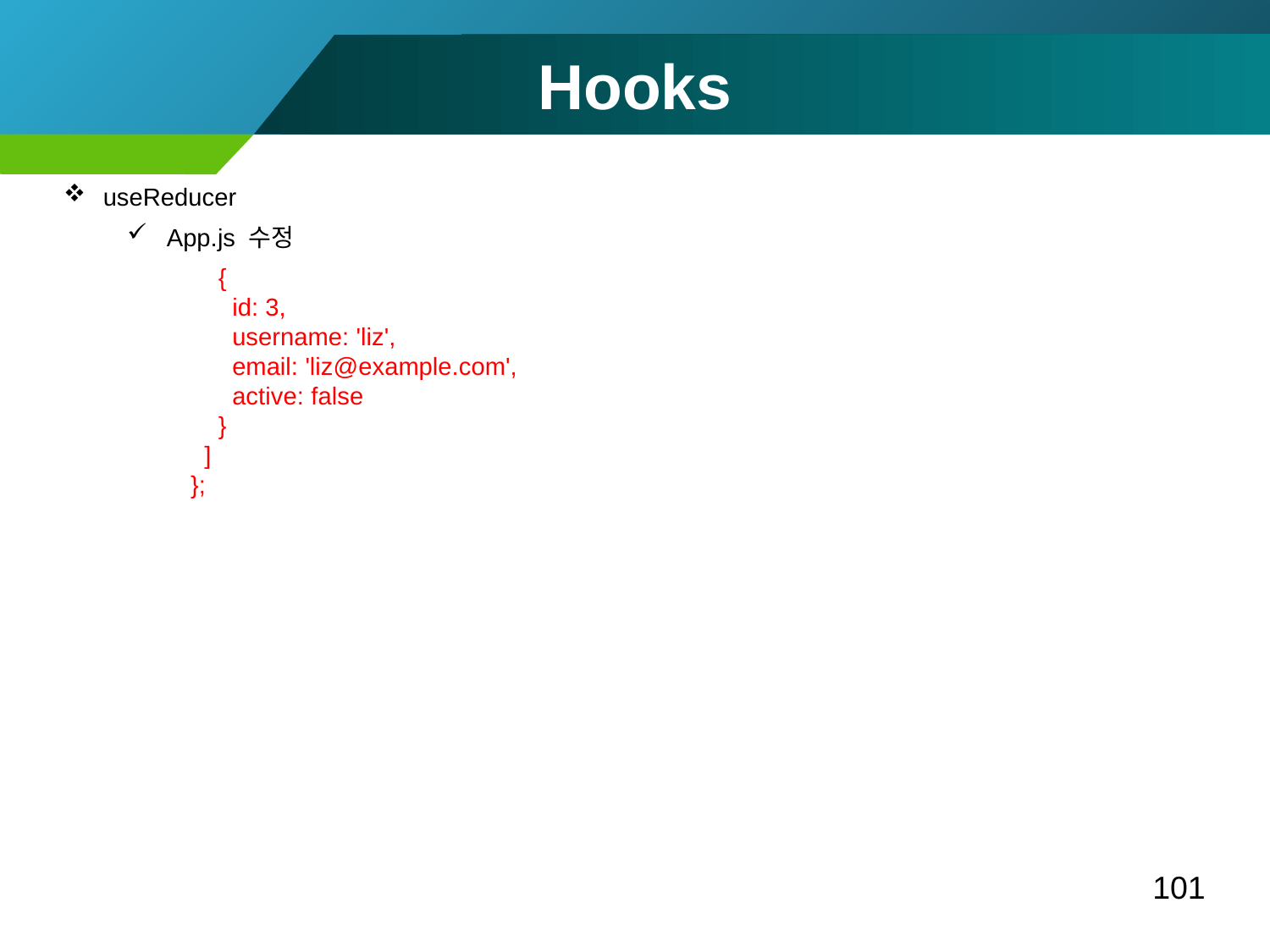

Hooks
useReducer
App.js 수정
    {
      id: 3,
      username: 'liz',
      email: 'liz@example.com',
      active: false
    }
  ]
};

101